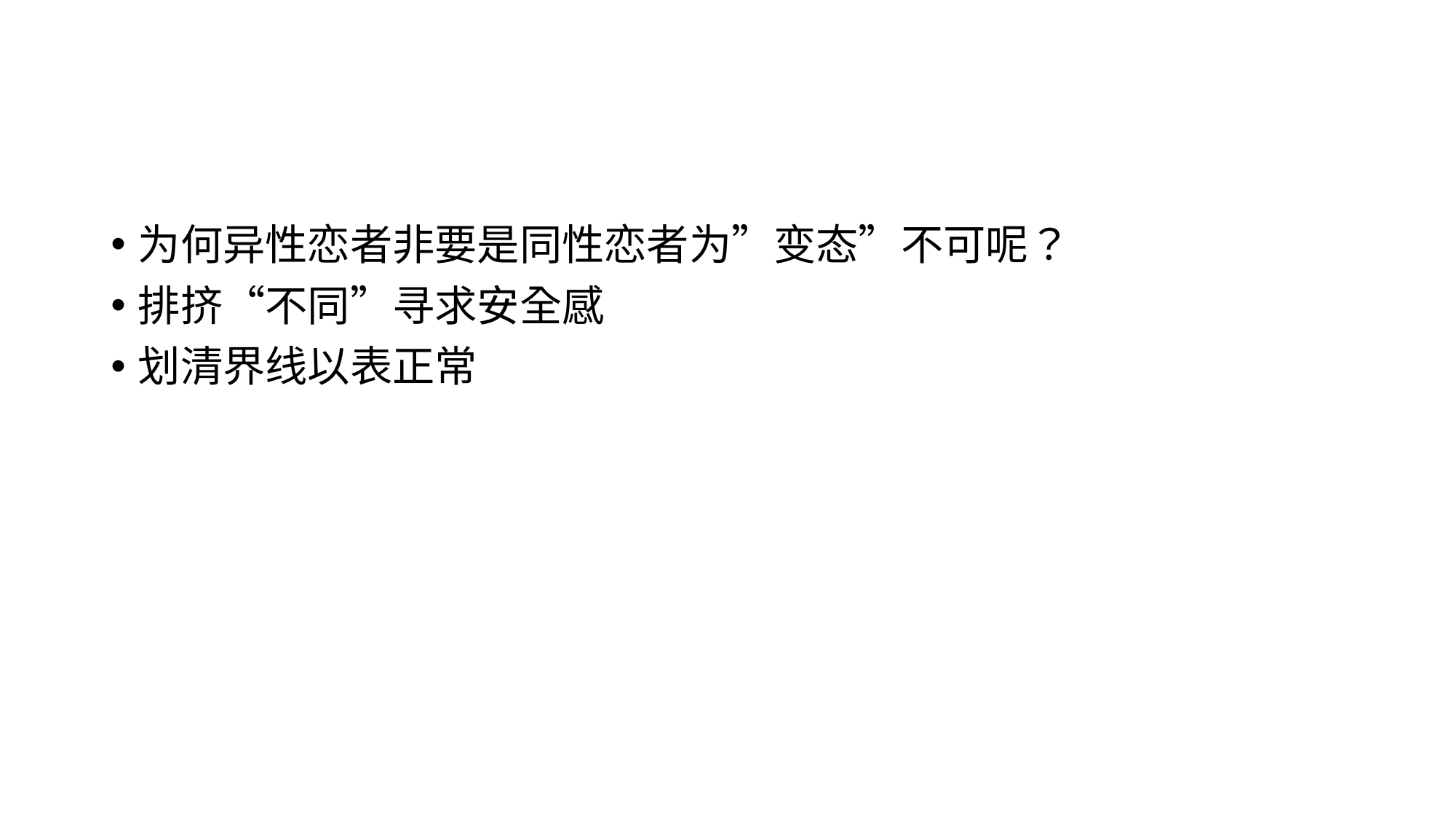

#
为何异性恋者非要是同性恋者为”变态”不可呢？
排挤“不同”寻求安全感
划清界线以表正常